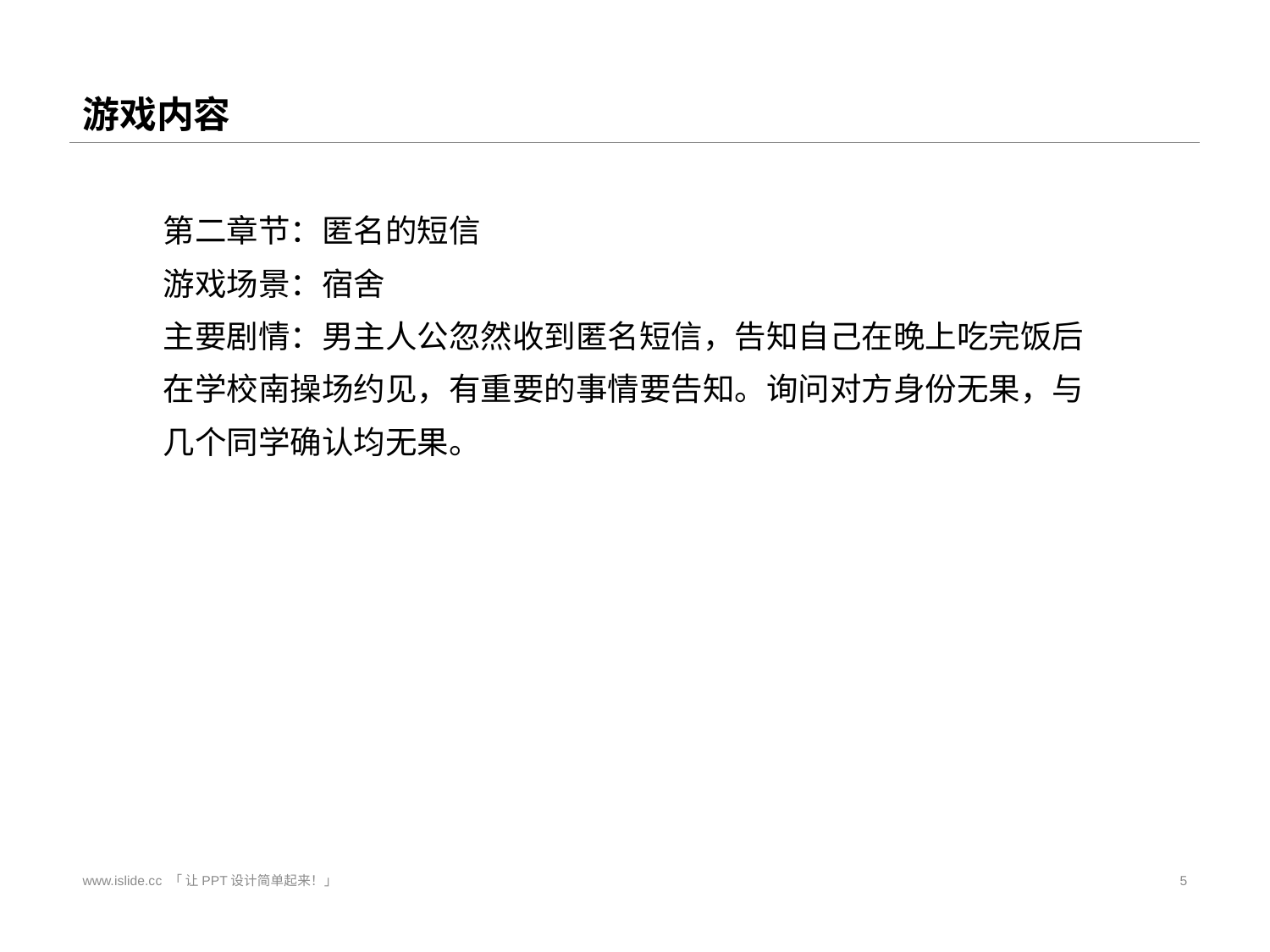

# 游戏内容
第二章节：匿名的短信
游戏场景：宿舍
主要剧情：男主人公忽然收到匿名短信，告知自己在晚上吃完饭后在学校南操场约见，有重要的事情要告知。询问对方身份无果，与几个同学确认均无果。

www.islide.cc 「 让PPT设计简单起来！」
5